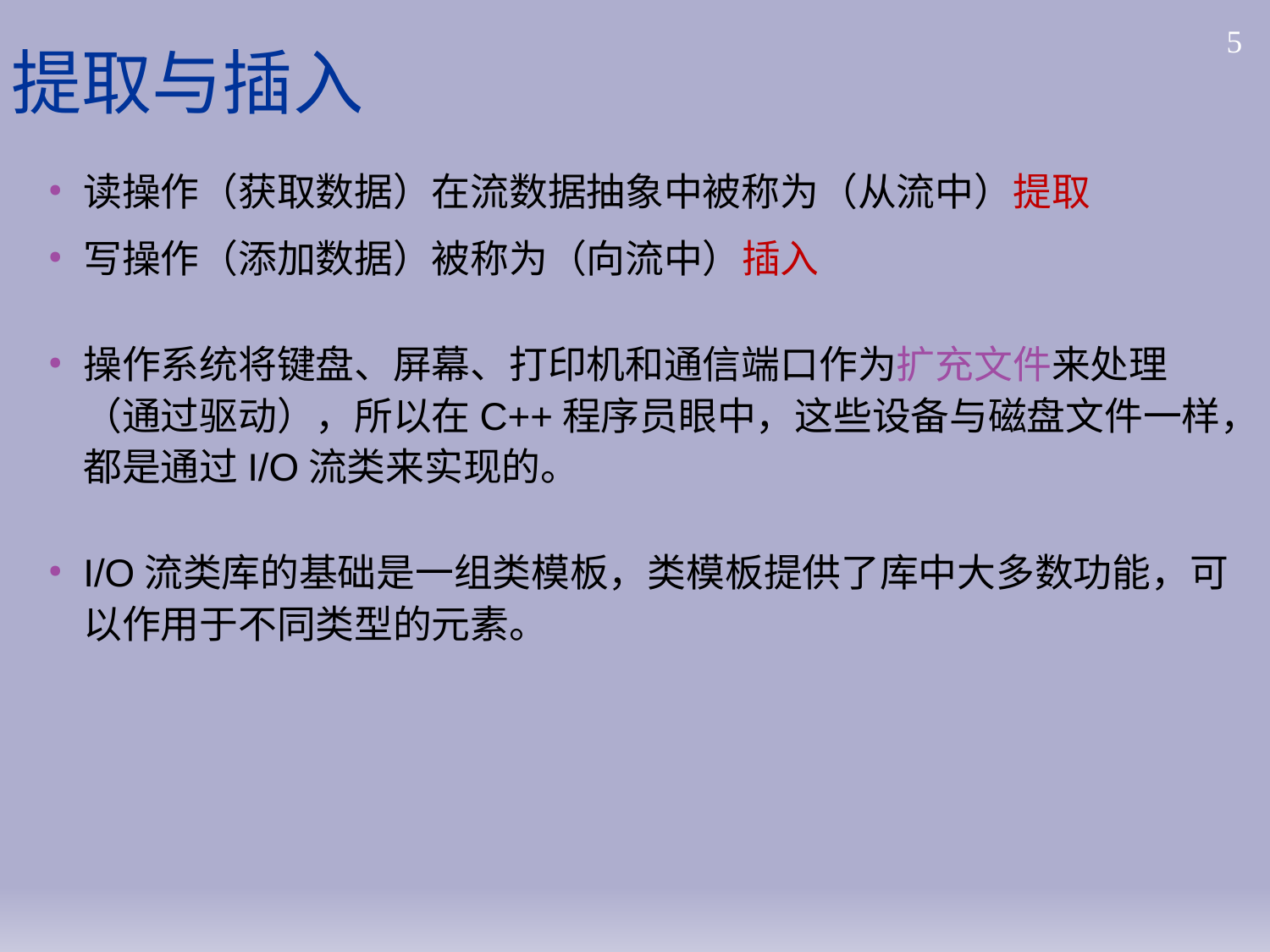

# 提取与插入
5
读操作（获取数据）在流数据抽象中被称为（从流中）提取
写操作（添加数据）被称为（向流中）插入

操作系统将键盘、屏幕、打印机和通信端口作为扩充文件来处理（通过驱动），所以在C++程序员眼中，这些设备与磁盘文件一样，都是通过I/O流类来实现的。

I/O流类库的基础是一组类模板，类模板提供了库中大多数功能，可以作用于不同类型的元素。